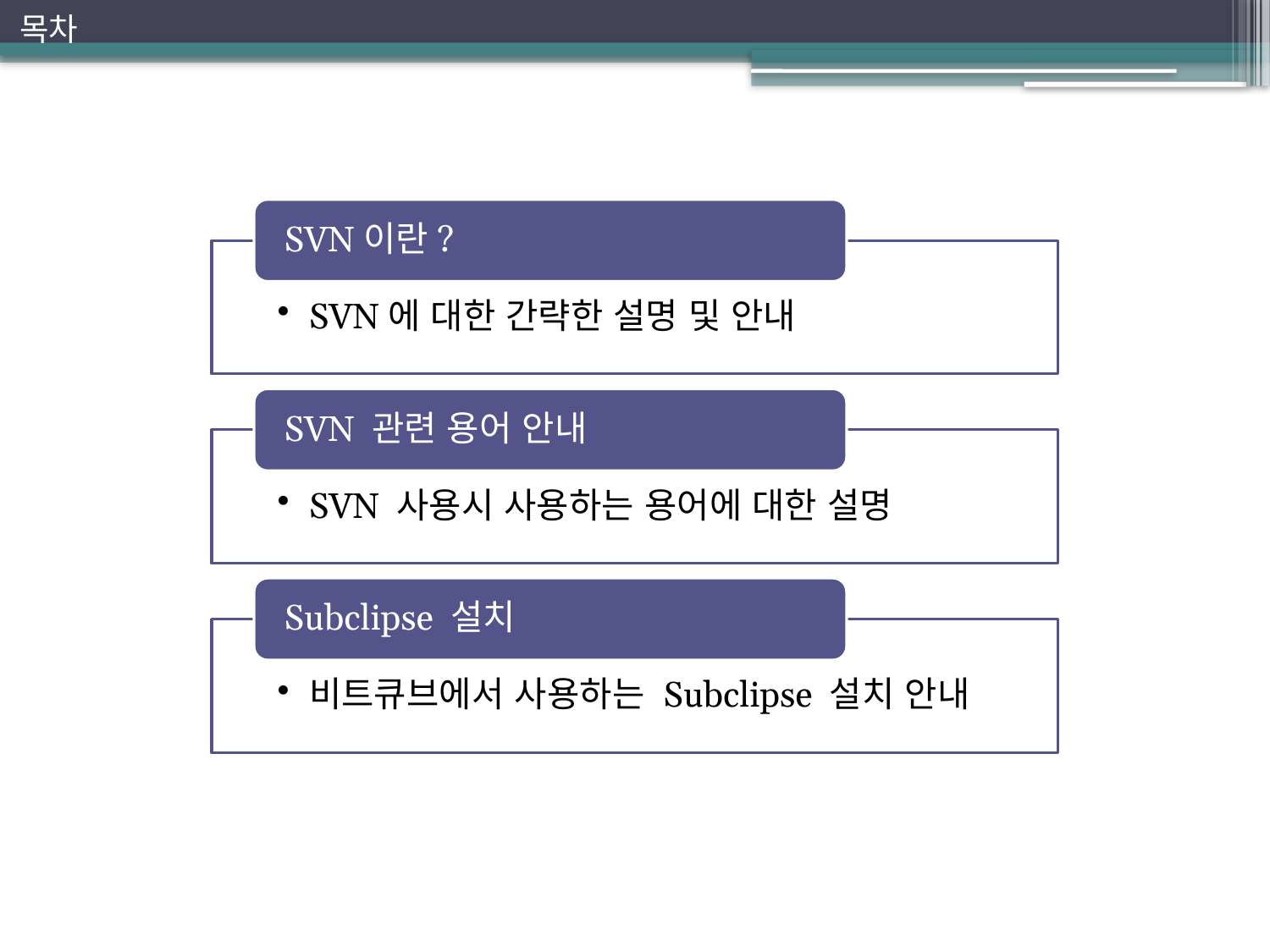

목차
SVN에 대한 간략한 설명 및 안내
SVN이란?
SVN 사용시 사용하는 용어에 대한 설명
SVN 관련 용어 안내
비트큐브에서 사용하는 Subclipse 설치 안내
Subclipse 설치